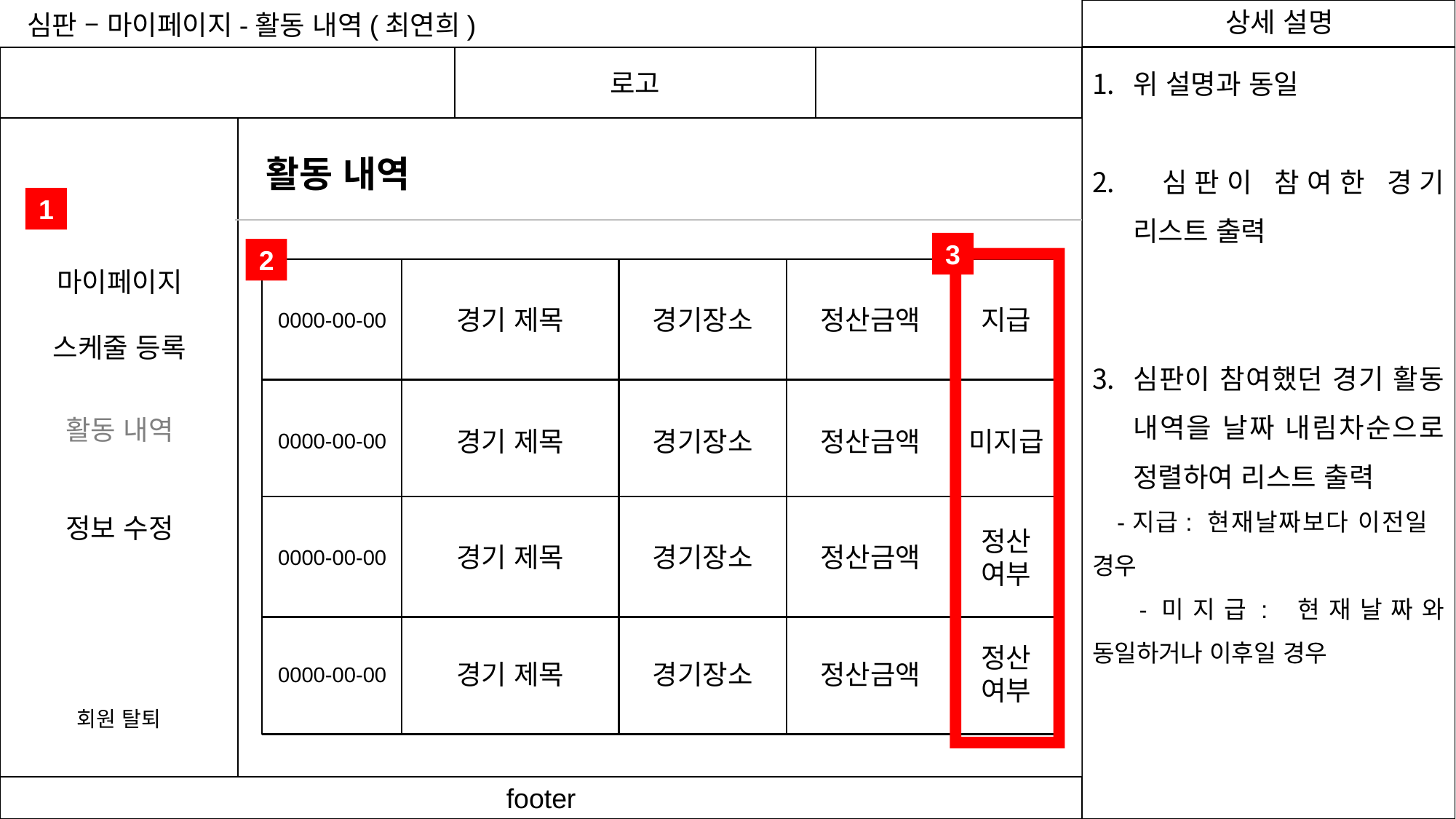

심판 – 마이페이지-활동 내역(최연희)
위 설명과 동일

 심판이 참여한 경기 리스트 출력

심판이 참여했던 경기 활동 내역을 날짜 내림차순으로 정렬하여 리스트 출력
   -지급: 현재날짜보다 이전일   경우
   -미지급: 현재날짜와 동일하거나 이후일 경우

로고
활동 내역
1

마이페이지

스케줄 등록

활동 내역

정보 수정

3
2

경기장소
정산금액
지급

경기 제목
0000-00-00

경기장소
정산금액
미지급

경기 제목
0000-00-00
경기장소
정산금액
정산
여부

경기 제목
0000-00-00
경기장소
정산금액
정산
여부

경기 제목
0000-00-00
회원 탈퇴
footer